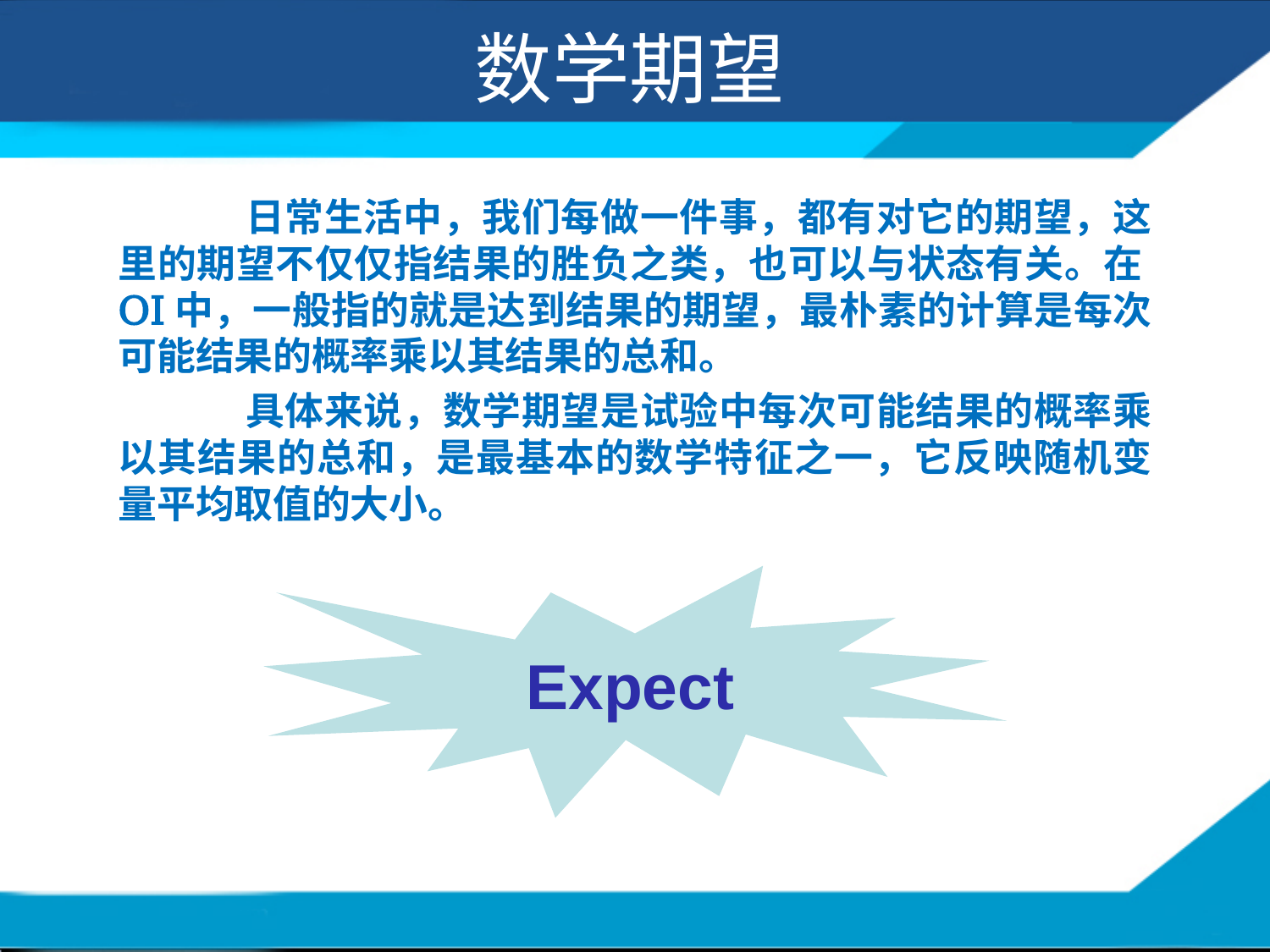

数学期望
	日常生活中，我们每做一件事，都有对它的期望，这里的期望不仅仅指结果的胜负之类，也可以与状态有关。在OI中，一般指的就是达到结果的期望，最朴素的计算是每次可能结果的概率乘以其结果的总和。
	具体来说，数学期望是试验中每次可能结果的概率乘以其结果的总和，是最基本的数学特征之一，它反映随机变量平均取值的大小。
Expect